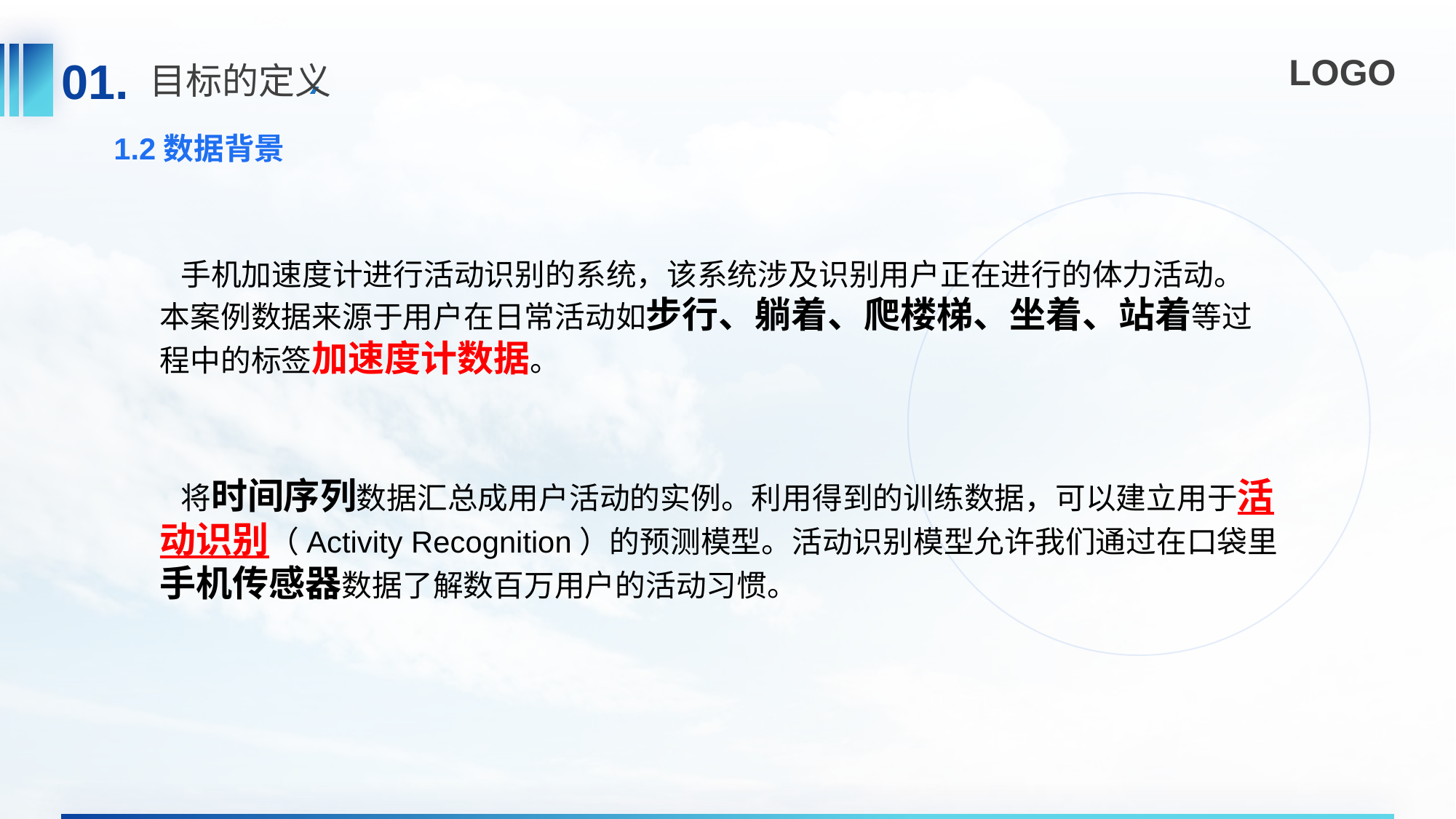

01.
目标的定义

1.2数据背景

  手机加速度计进行活动识别的系统，该系统涉及识别用户正在进行的体力活动。本案例数据来源于用户在日常活动如步行、躺着、爬楼梯、坐着、站着等过程中的标签加速度计数据。

  将时间序列数据汇总成用户活动的实例。利用得到的训练数据，可以建立用于活动识别（Activity Recognition）的预测模型。活动识别模型允许我们通过在口袋里手机传感器数据了解数百万用户的活动习惯。